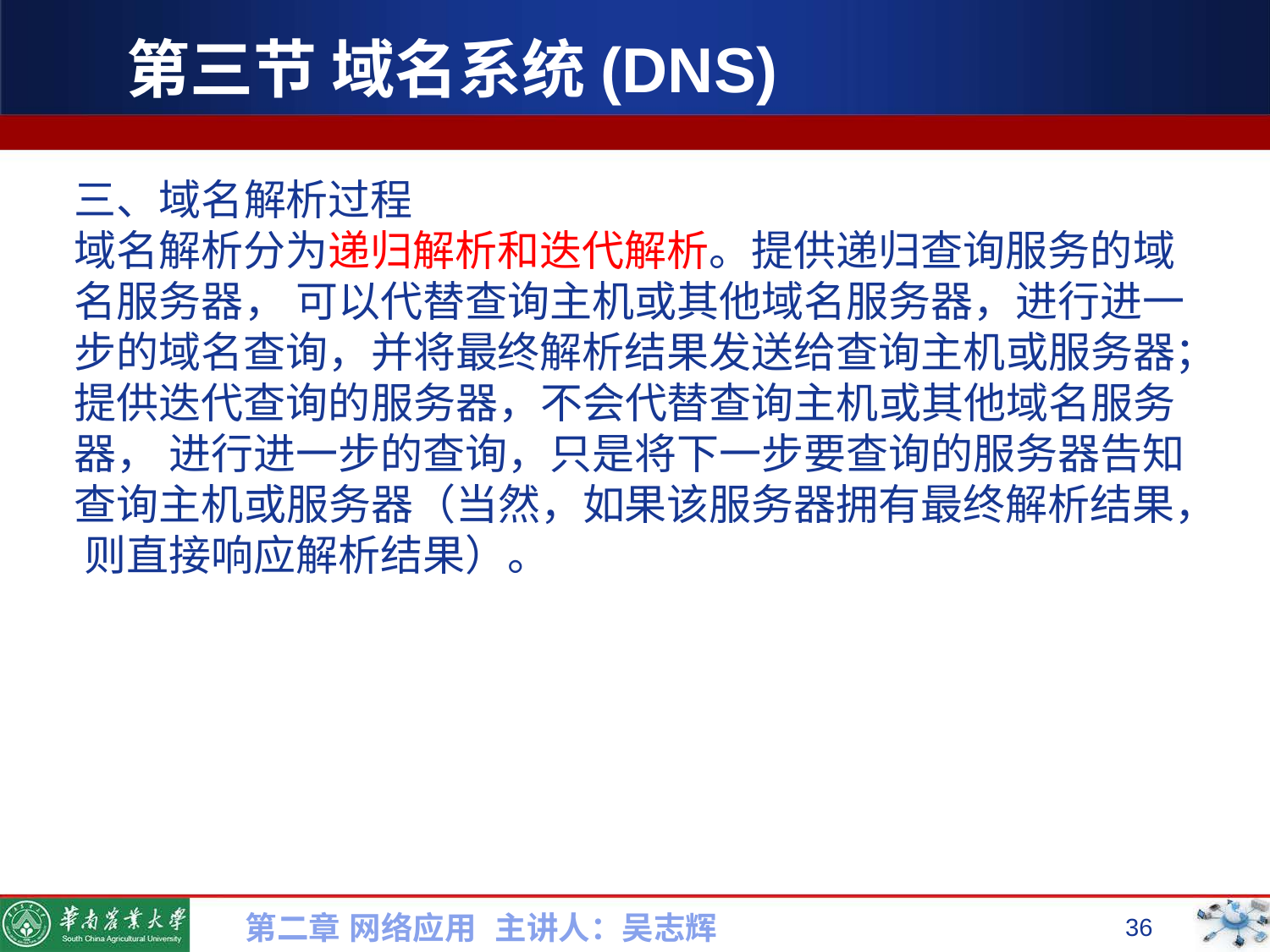

# 第三节 域名系统(DNS)
三、域名解析过程
域名解析分为递归解析和迭代解析。提供递归查询服务的域名服务器， 可以代替查询主机或其他域名服务器，进行进一步的域名查询，并将最终解析结果发送给查询主机或服务器；提供迭代查询的服务器，不会代替查询主机或其他域名服务器， 进行进一步的查询，只是将下一步要查询的服务器告知查询主机或服务器（当然，如果该服务器拥有最终解析结果， 则直接响应解析结果）。
第二章 网络应用  主讲人：吴志辉
36